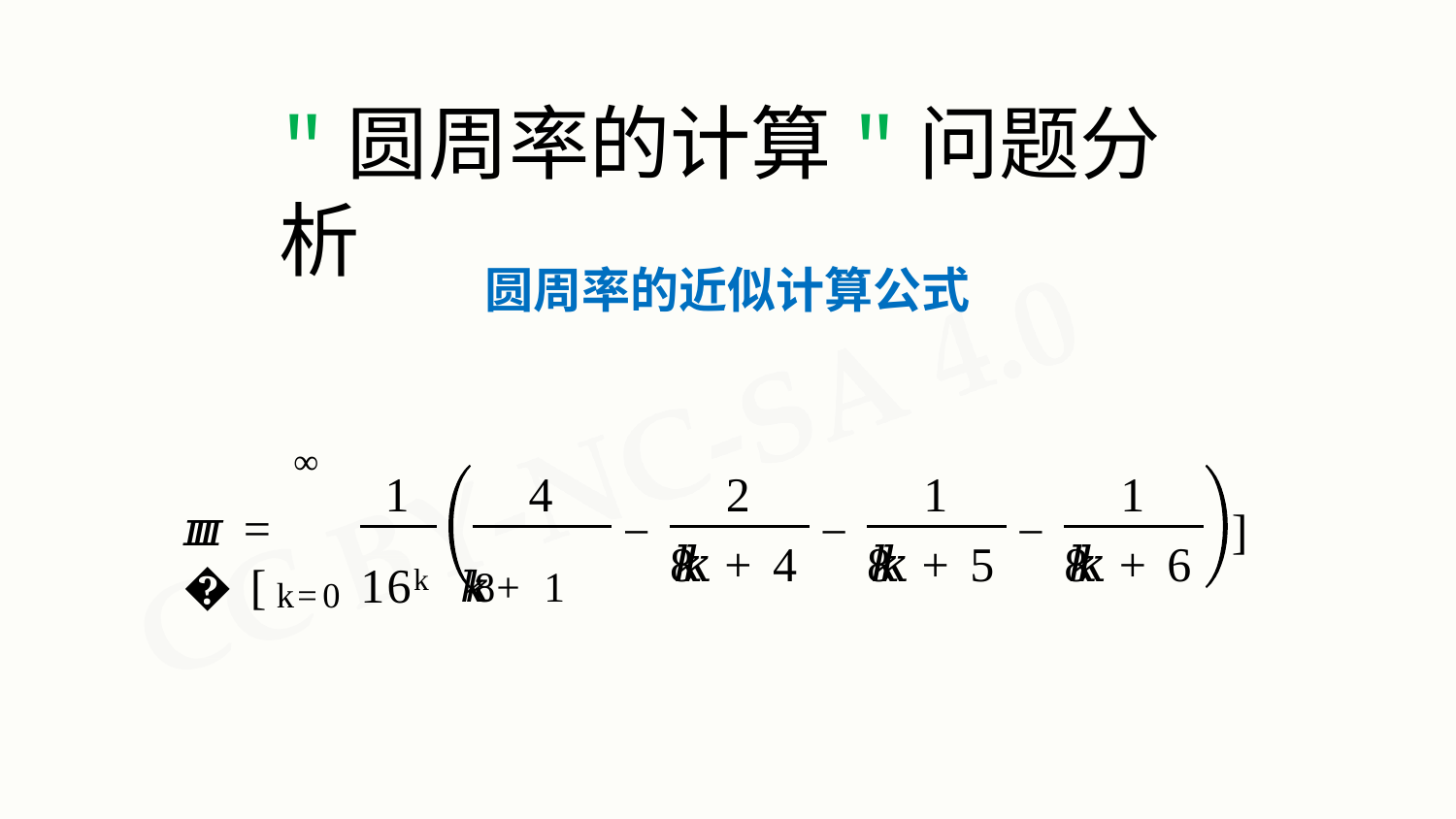

# "圆周率的计算"问题分析
圆周率的近似计算公式

∞
𝜋𝜋 = �[
1
4
2
1
1

−
−
−
]

16k	8𝑘𝑘 + 1
8𝑘𝑘 + 4
8𝑘𝑘 + 5
8𝑘𝑘 + 6
k=0